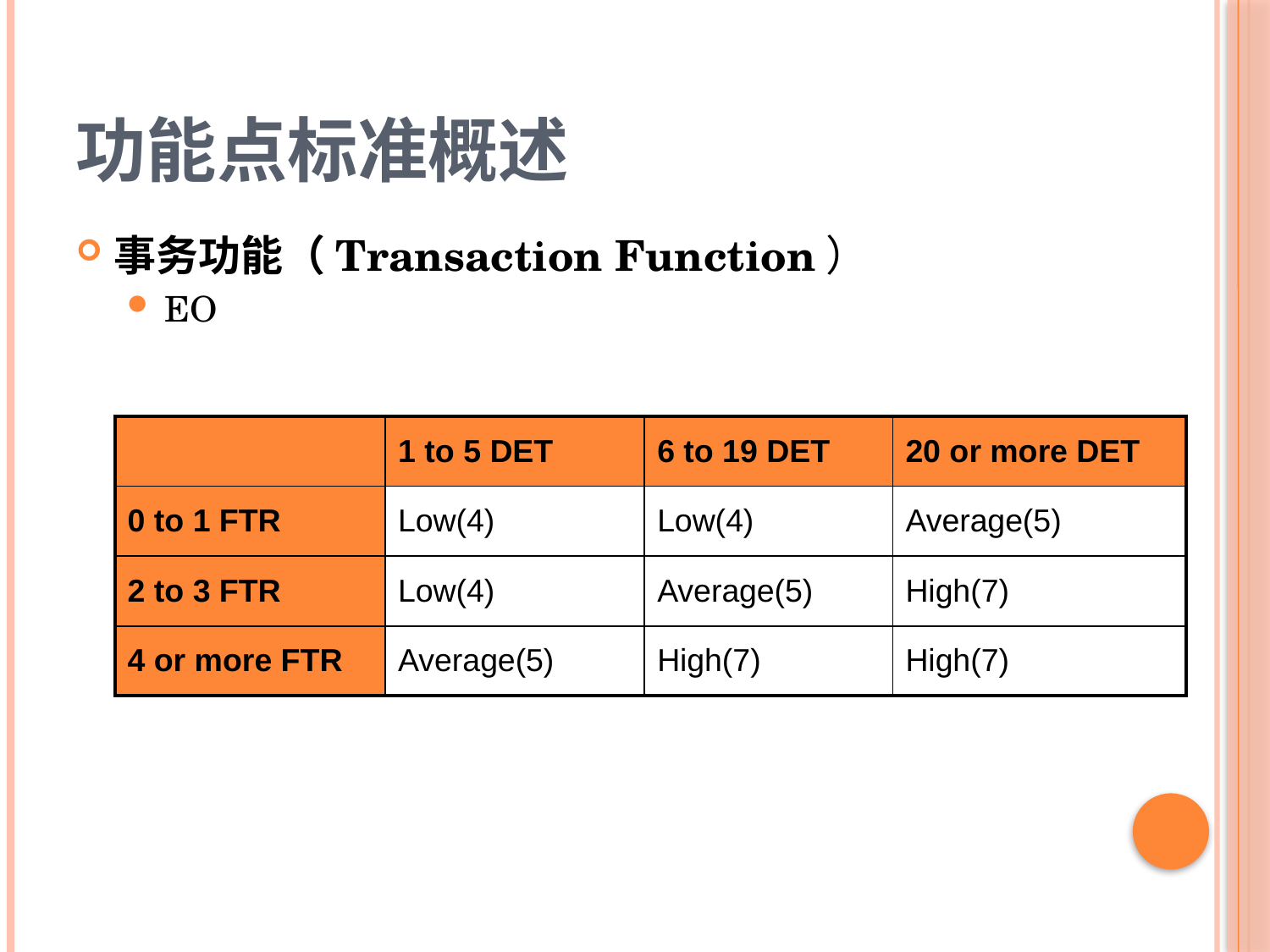

# 功能点标准概述
事务功能（Transaction Function）
EO

|  | 1 to 5 DET | 6 to 19 DET | 20 or more DET |
| --- | --- | --- | --- |
| 0 to 1 FTR | Low(4) | Low(4) | Average(5) |
| 2 to 3 FTR | Low(4) | Average(5) | High(7) |
| 4 or more FTR | Average(5) | High(7) | High(7) |